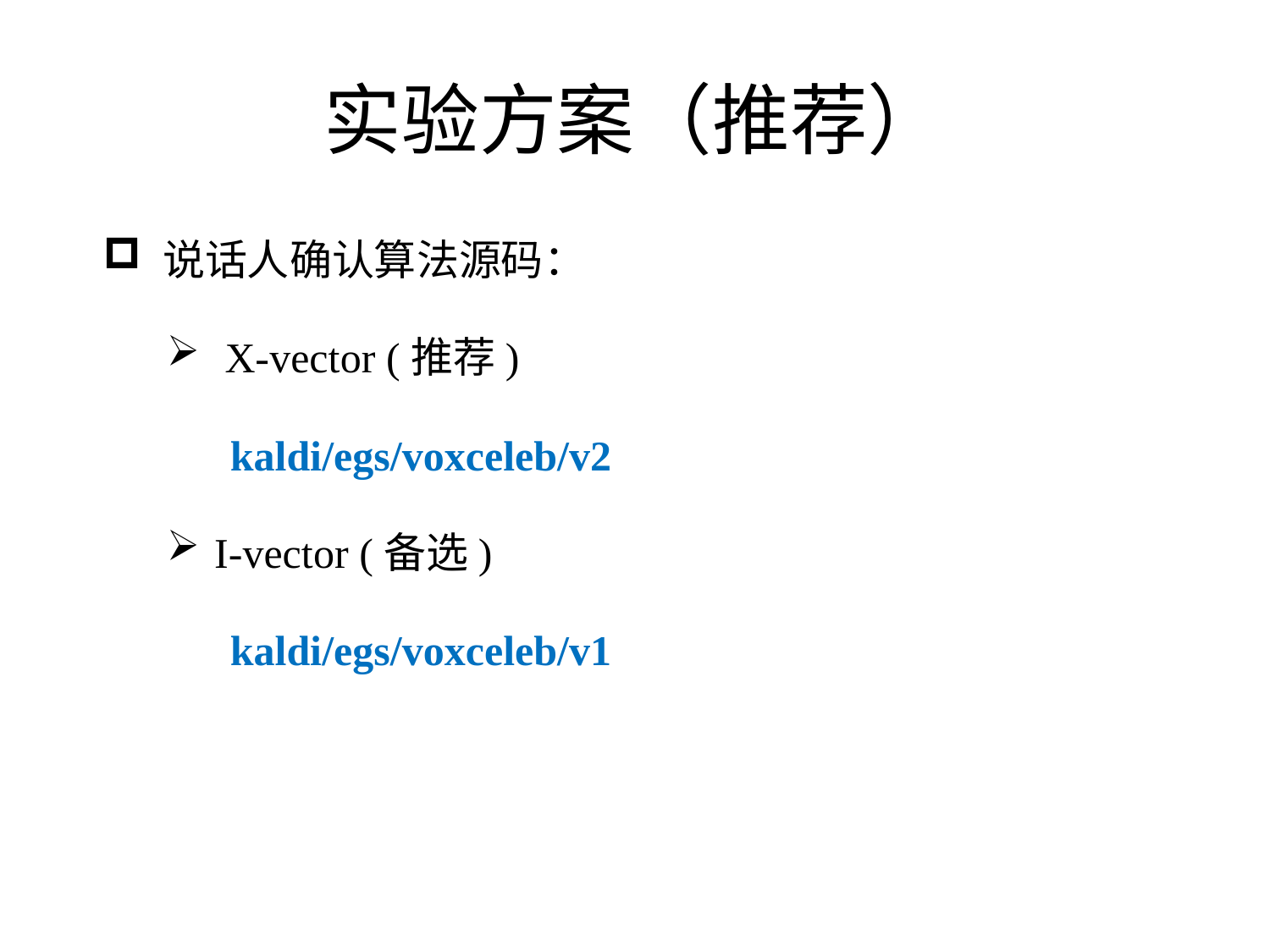

# 实验方案（推荐）
 说话人确认算法源码：
 X-vector (推荐)
kaldi/egs/voxceleb/v2
I-vector (备选)
      kaldi/egs/voxceleb/v1